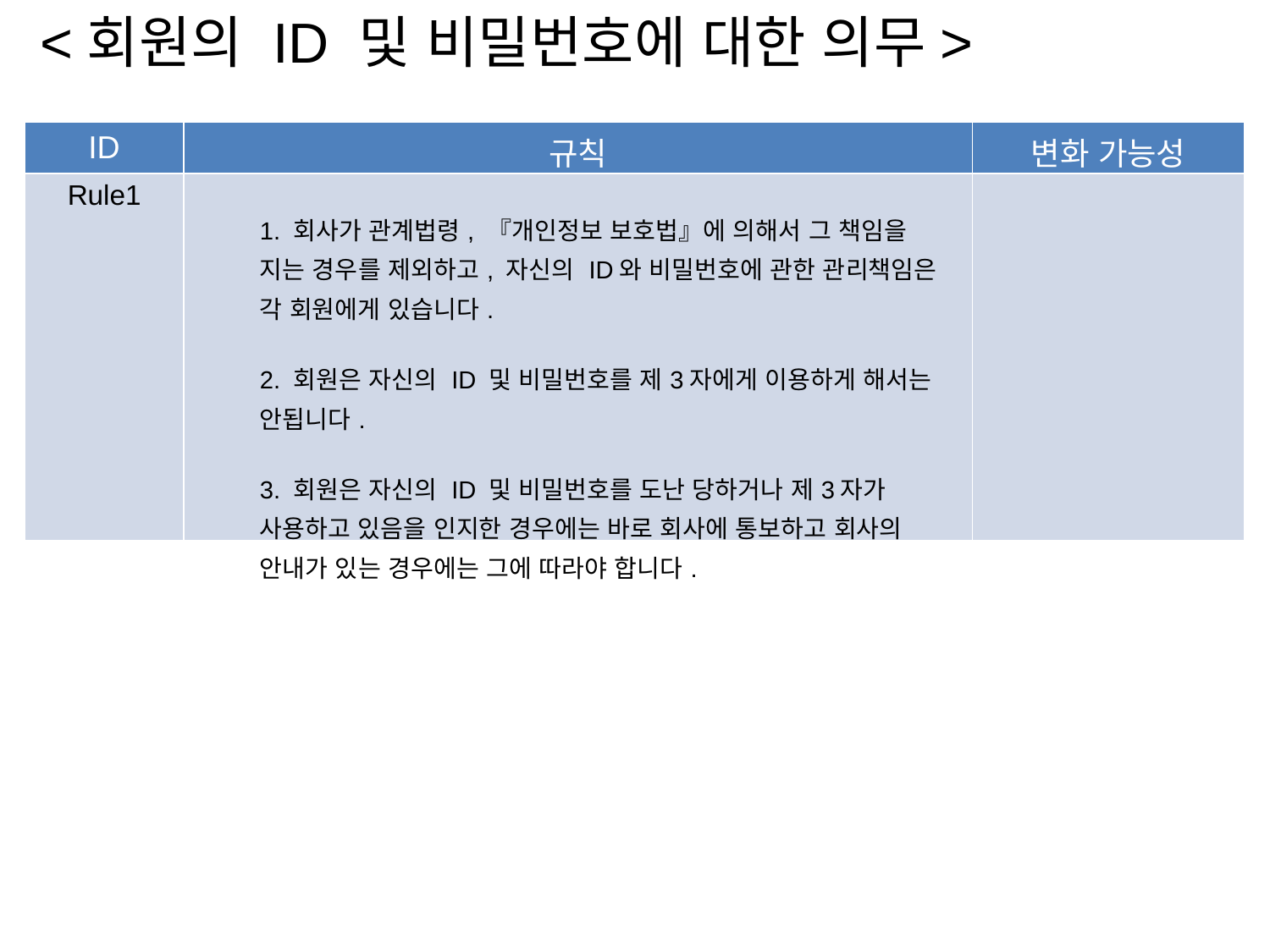

<회원의 ID 및 비밀번호에 대한 의무>
| ID | 규칙 | 변화 가능성 |
| --- | --- | --- |
| Rule1 | 1. 회사가 관계법령, 『개인정보 보호법』에 의해서 그 책임을 지는 경우를 제외하고, 자신의 ID와 비밀번호에 관한 관리책임은 각 회원에게 있습니다. 2. 회원은 자신의 ID 및 비밀번호를 제3자에게 이용하게 해서는 안됩니다. 3. 회원은 자신의 ID 및 비밀번호를 도난 당하거나 제3자가 사용하고 있음을 인지한 경우에는 바로 회사에 통보하고 회사의 안내가 있는 경우에는 그에 따라야 합니다. |  |